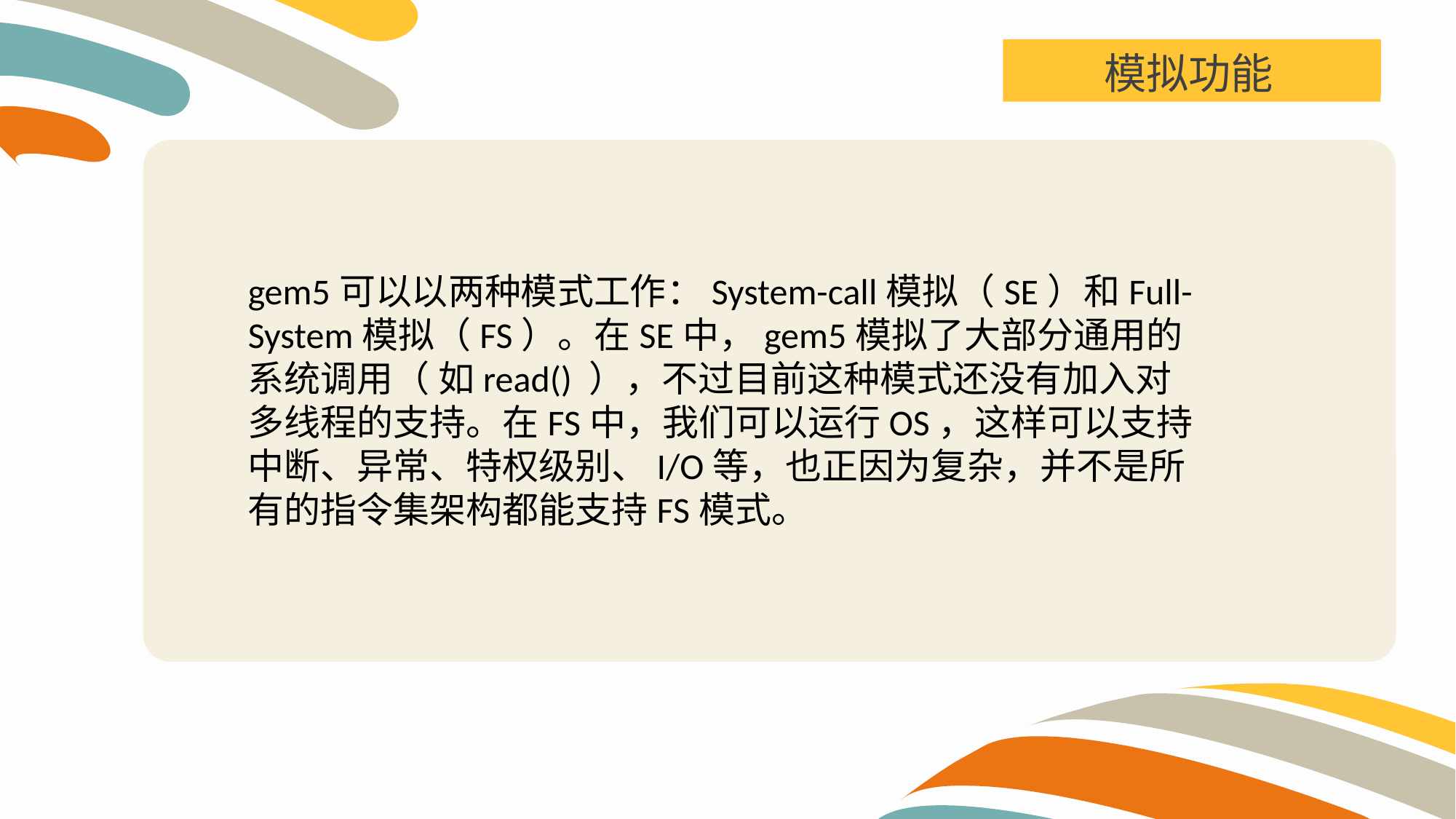

模拟功能

gem5可以以两种模式工作：System-call模拟（SE）和Full-System模拟（FS）。在SE中，gem5模拟了大部分通用的系统调用（ 如read() ），不过目前这种模式还没有加入对多线程的支持。在FS中，我们可以运行OS，这样可以支持中断、异常、特权级别、I/O等，也正因为复杂，并不是所有的指令集架构都能支持FS模式。